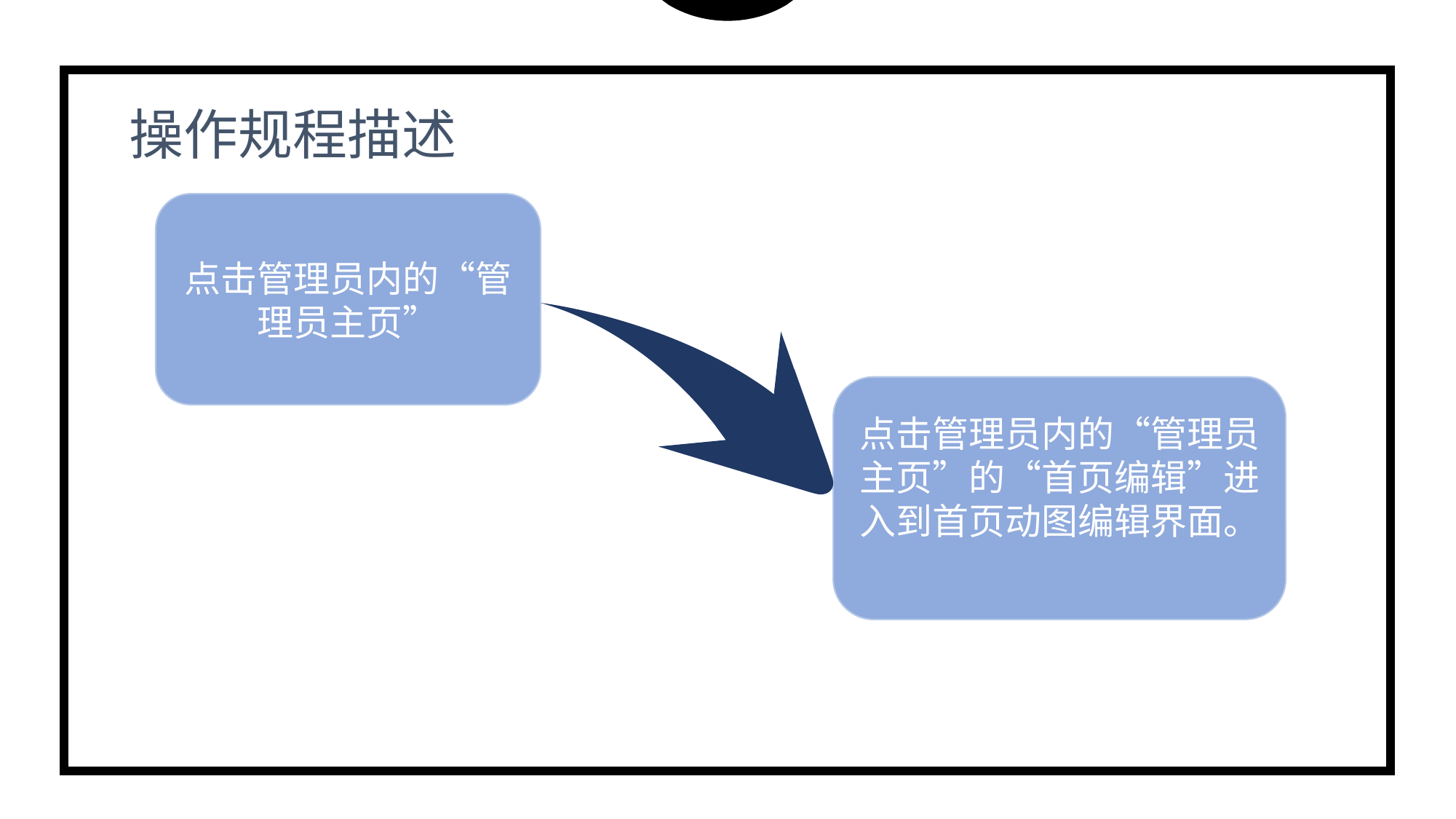

操作规程描述
点击管理员内的“管理员主页”

点击管理员内的“管理员主页”的“首页编辑”进入到首页动图编辑界面。